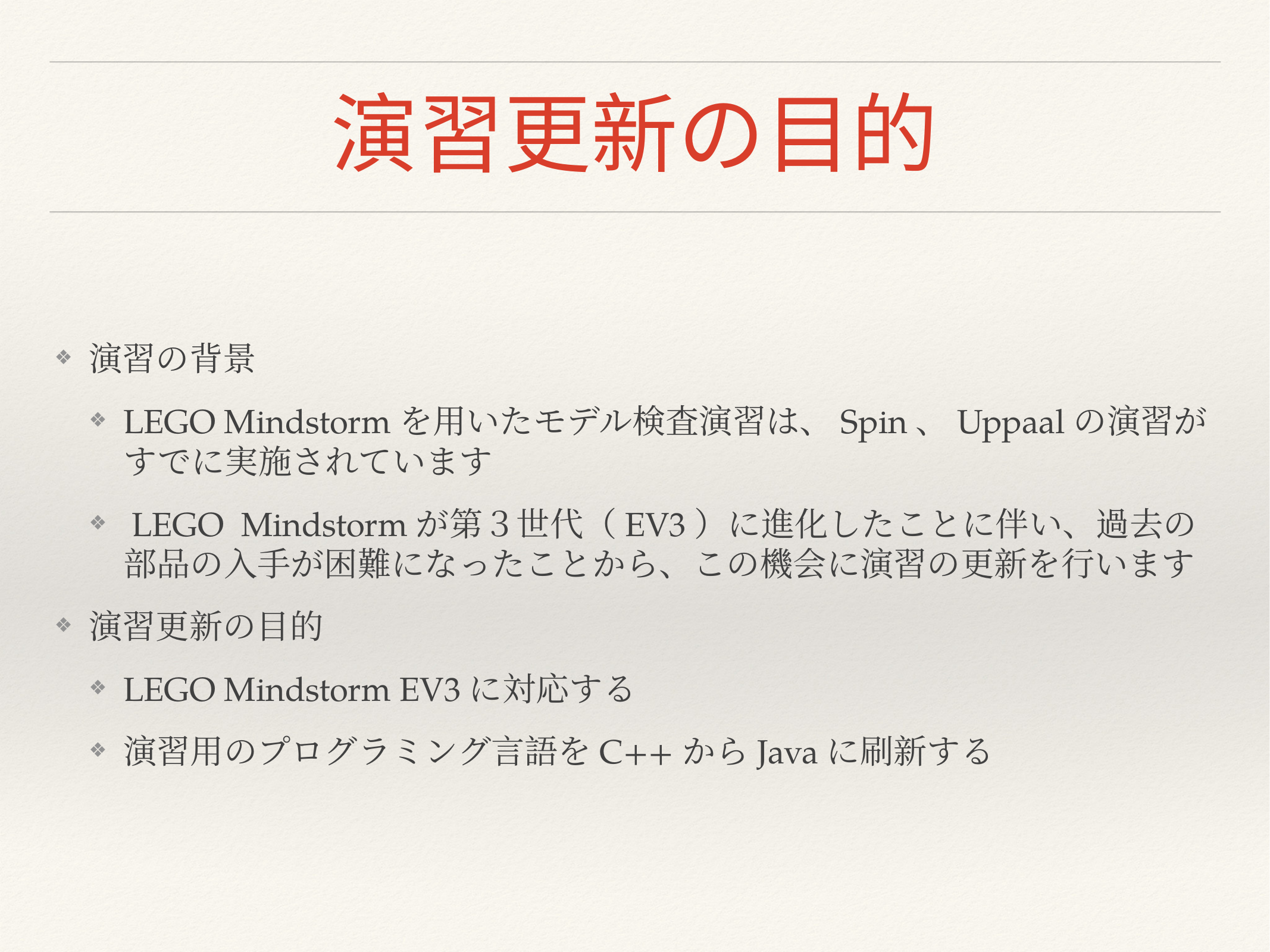

# 演習更新の目的
演習の背景
LEGO Mindstormを用いたモデル検査演習は、Spin、Uppaalの演習がすでに実施されています
 LEGO  Mindstormが第３世代（EV3）に進化したことに伴い、過去の部品の入手が困難になったことから、この機会に演習の更新を行います
演習更新の目的
LEGO Mindstorm EV3に対応する
演習用のプログラミング言語をC++からJavaに刷新する